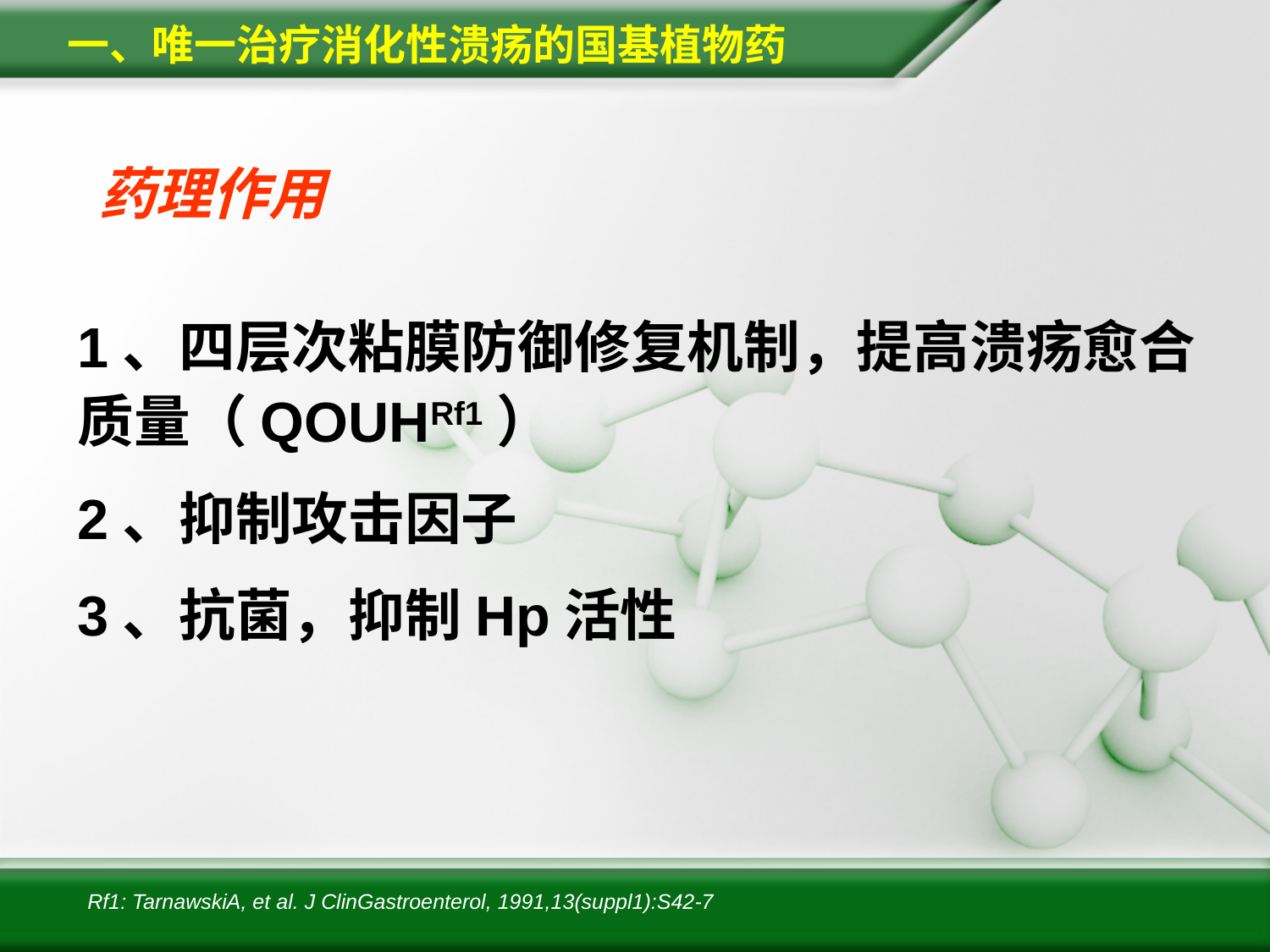

一、唯一治疗消化性溃疡的国基植物药
# 药理作用
1、四层次粘膜防御修复机制，提高溃疡愈合质量（QOUHRf1）
2、抑制攻击因子
3、抗菌，抑制Hp活性
5
Rf1: TarnawskiA, et al. J ClinGastroenterol, 1991,13(suppl1):S42-7